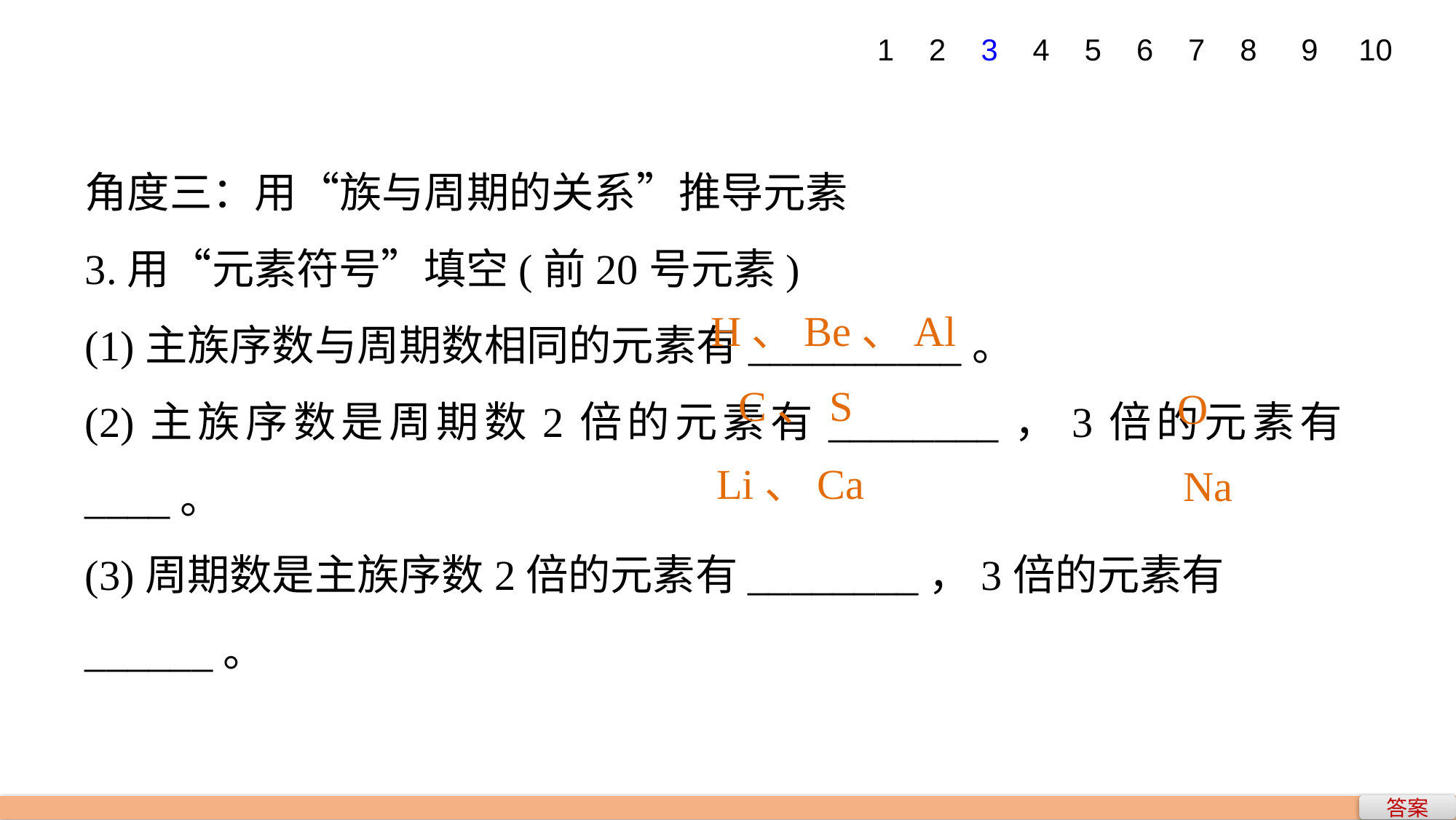

1
2
3
4
5
6
7
8
9
10
角度三：用“族与周期的关系”推导元素
3.用“元素符号”填空(前20号元素)
(1)主族序数与周期数相同的元素有__________。
(2)主族序数是周期数2倍的元素有________，3倍的元素有____。
(3)周期数是主族序数2倍的元素有________，3倍的元素有______。
H、Be、Al
C、S
O
Li、Ca
Na
答案